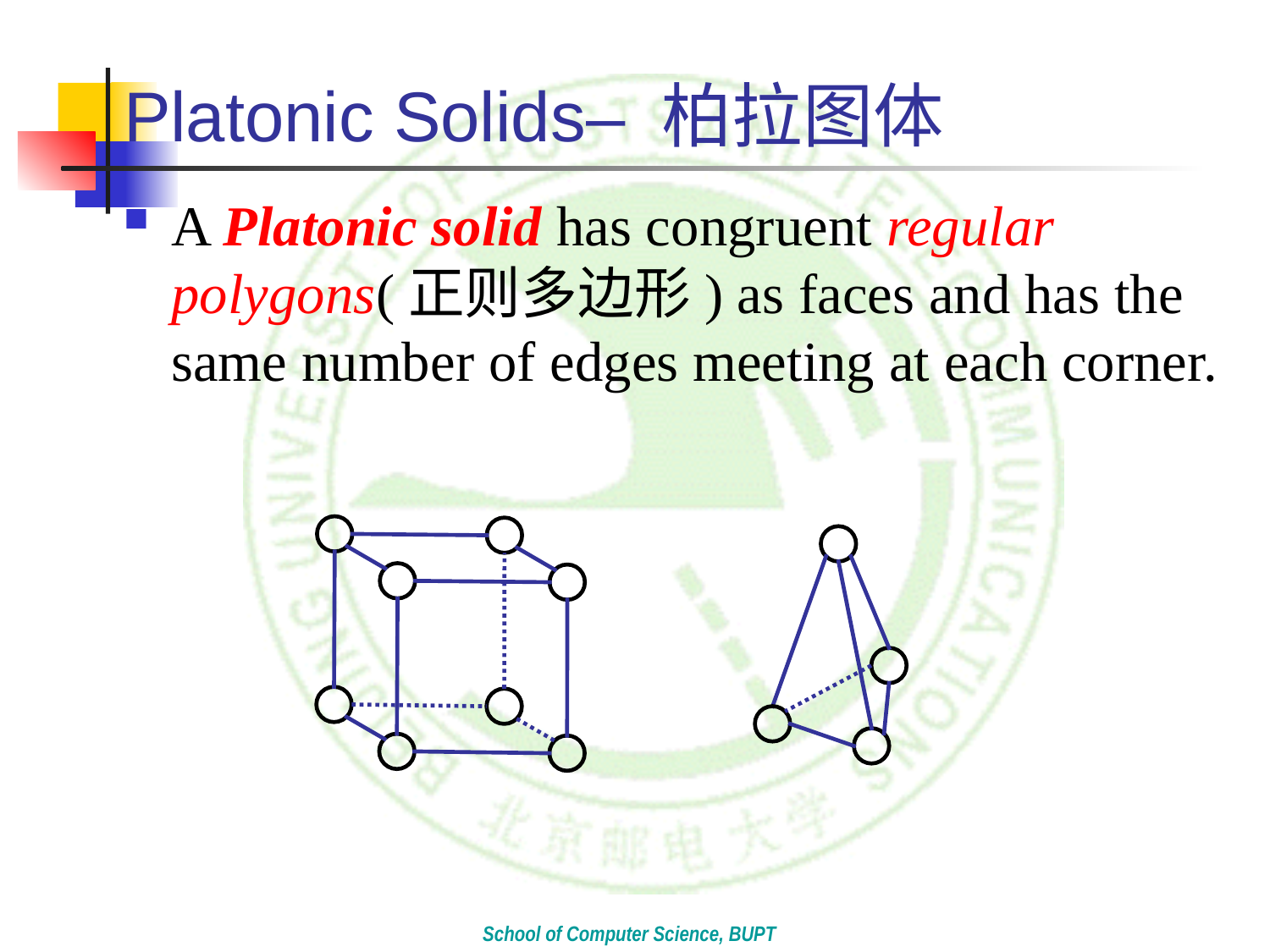

# Platonic Solids– 柏拉图体
A Platonic solid has congruent regular polygons(正则多边形) as faces and has the same number of edges meeting at each corner.

School of Computer Science, BUPT
32